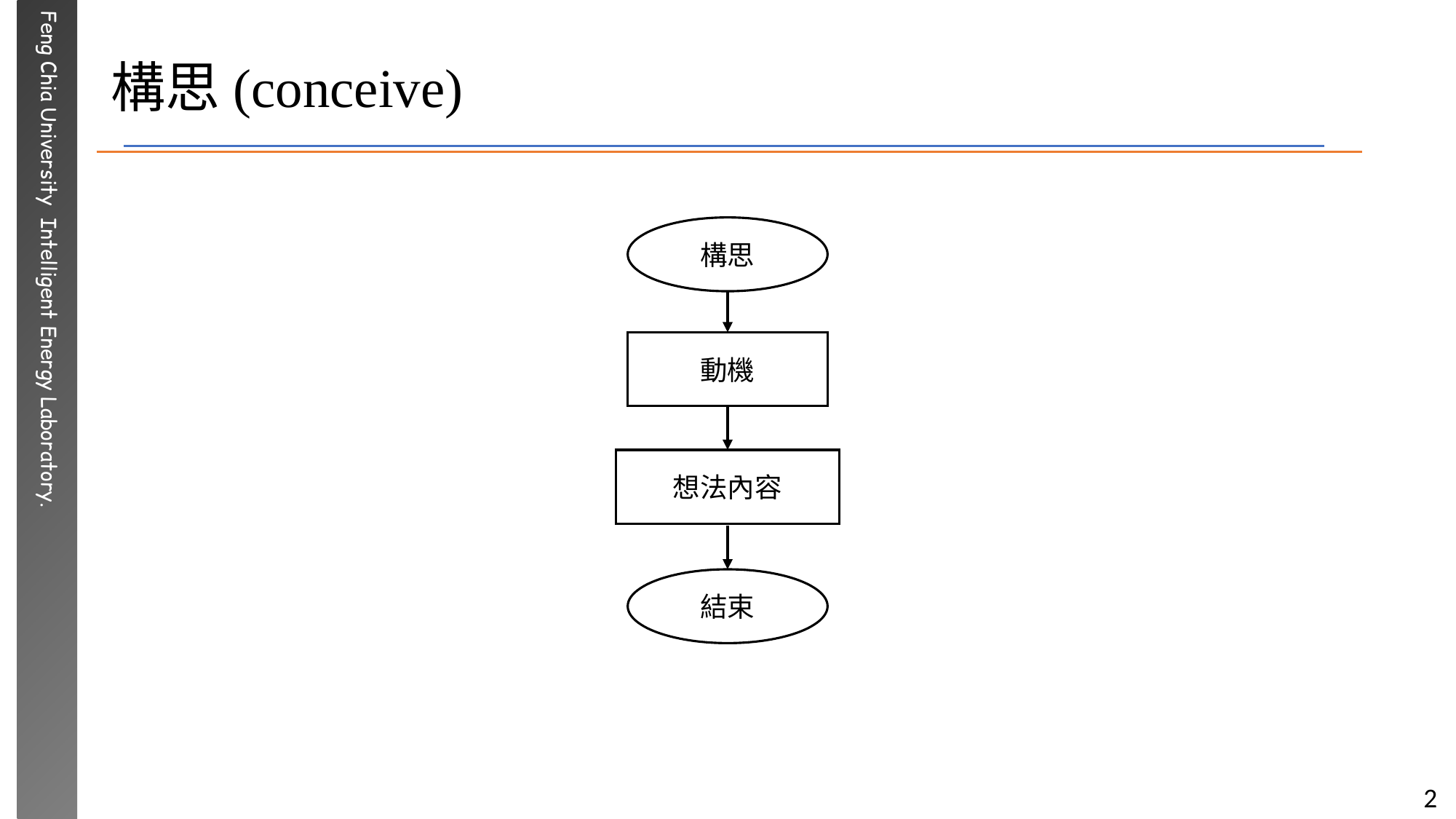

# 構思(conceive)
構思
動機
想法內容
結束
2